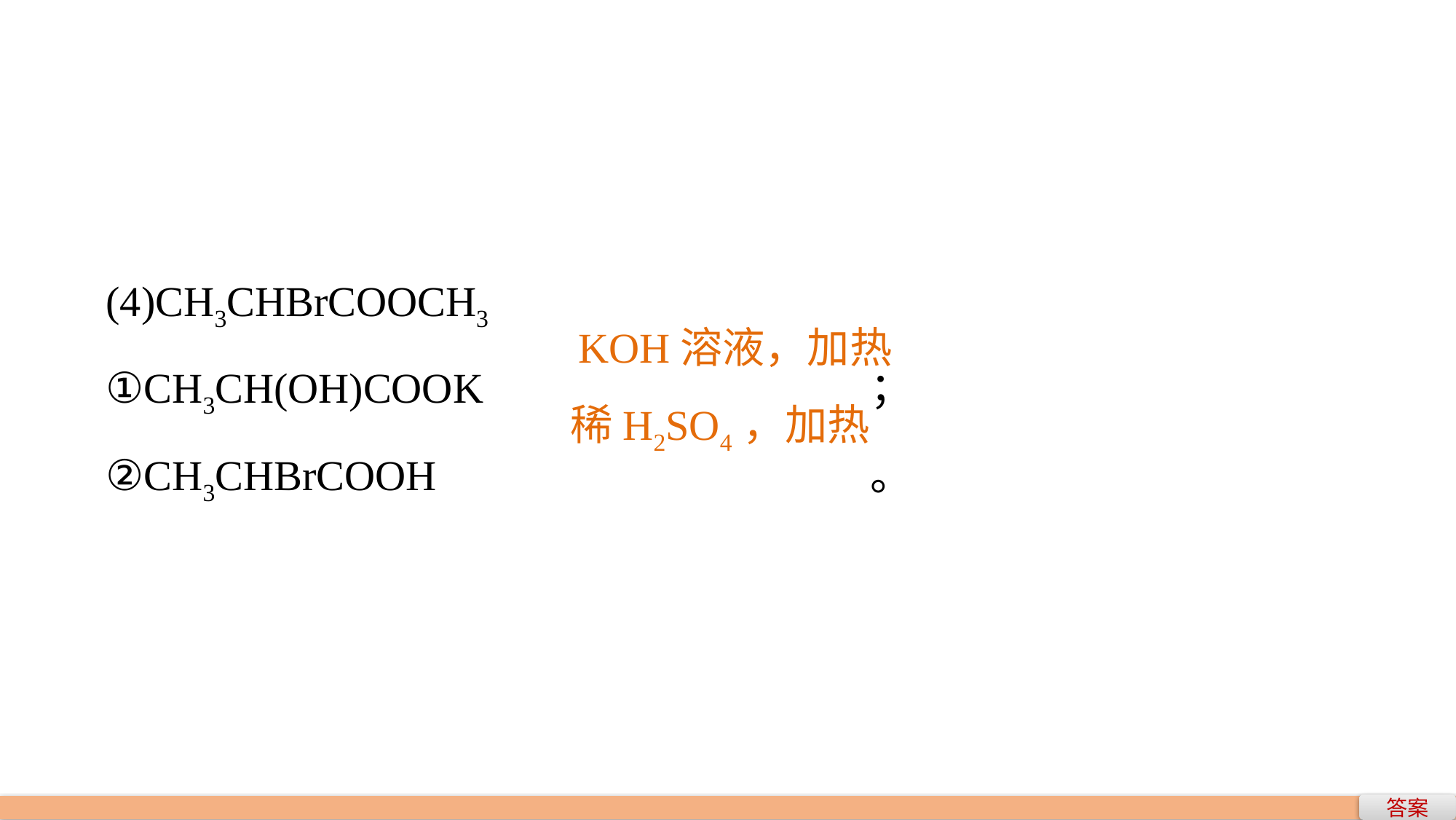

(4)CH3CHBrCOOCH3
①CH3CH(OH)COOK　				；
②CH3CHBrCOOH　				。
KOH溶液，加热
稀H2SO4，加热
答案